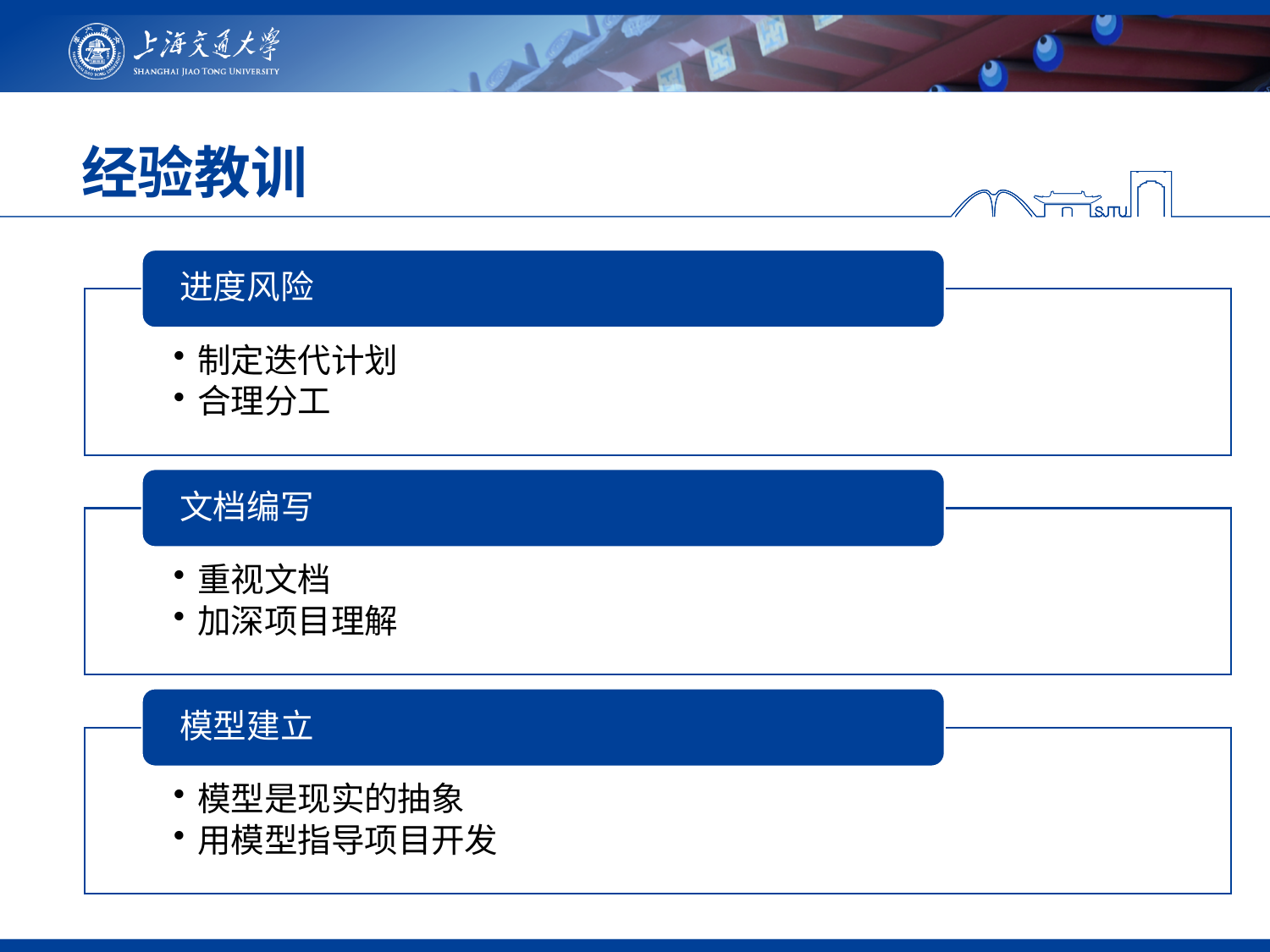

# 经验教训
制定迭代计划
合理分工
进度风险
重视文档
加深项目理解
文档编写
模型是现实的抽象
用模型指导项目开发
模型建立